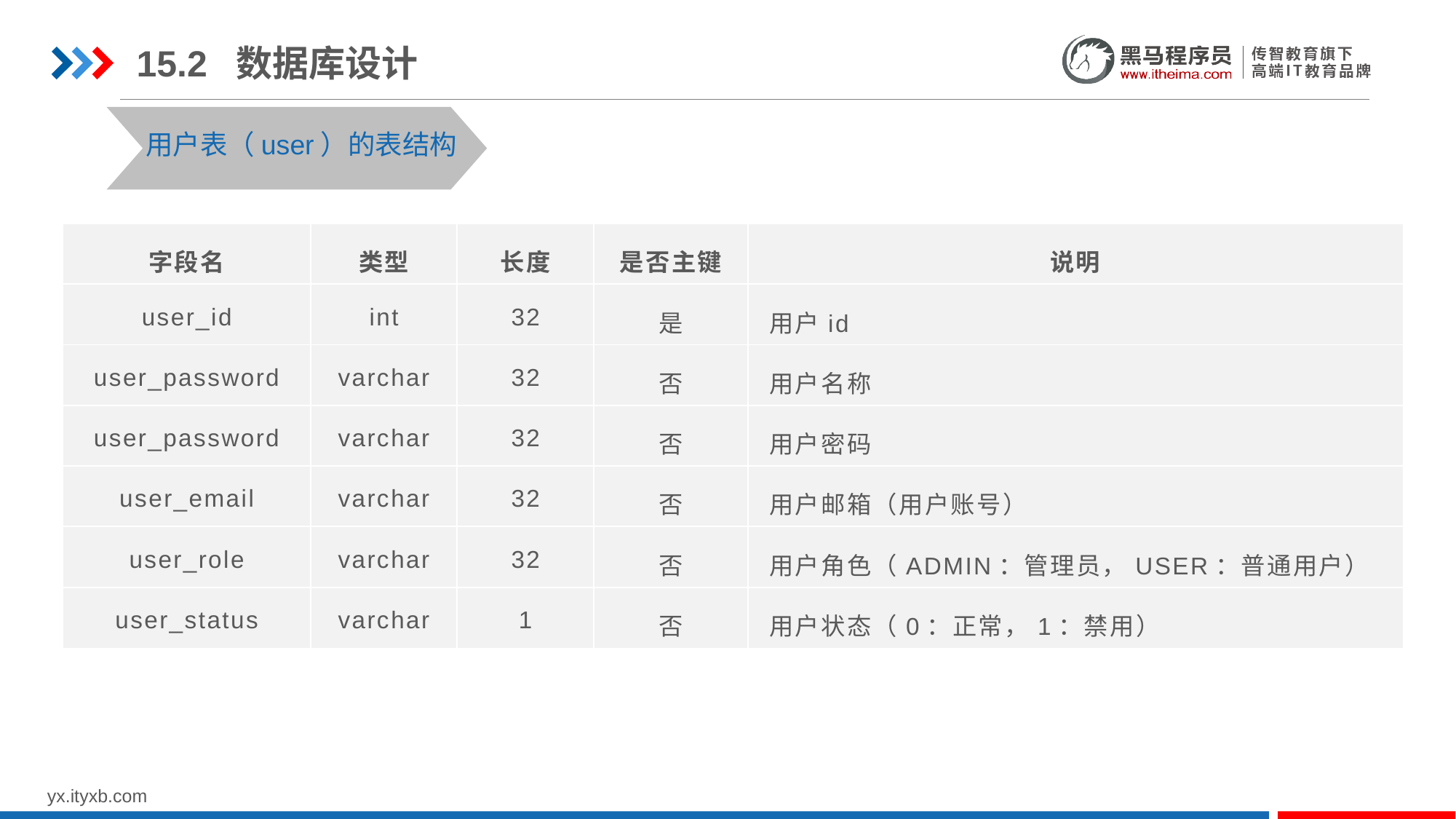

15.2  数据库设计

用户表（user）的表结构
| 字段名 | 类型 | 长度 | 是否主键 | 说明 |
| --- | --- | --- | --- | --- |
| user\_id | int | 32 | 是 | 用户id |
| user\_password | varchar | 32 | 否 | 用户名称 |
| user\_password | varchar | 32 | 否 | 用户密码 |
| user\_email | varchar | 32 | 否 | 用户邮箱（用户账号） |
| user\_role | varchar | 32 | 否 | 用户角色（ADMIN：管理员，USER：普通用户） |
| user\_status | varchar | 1 | 否 | 用户状态（0：正常，1：禁用） |